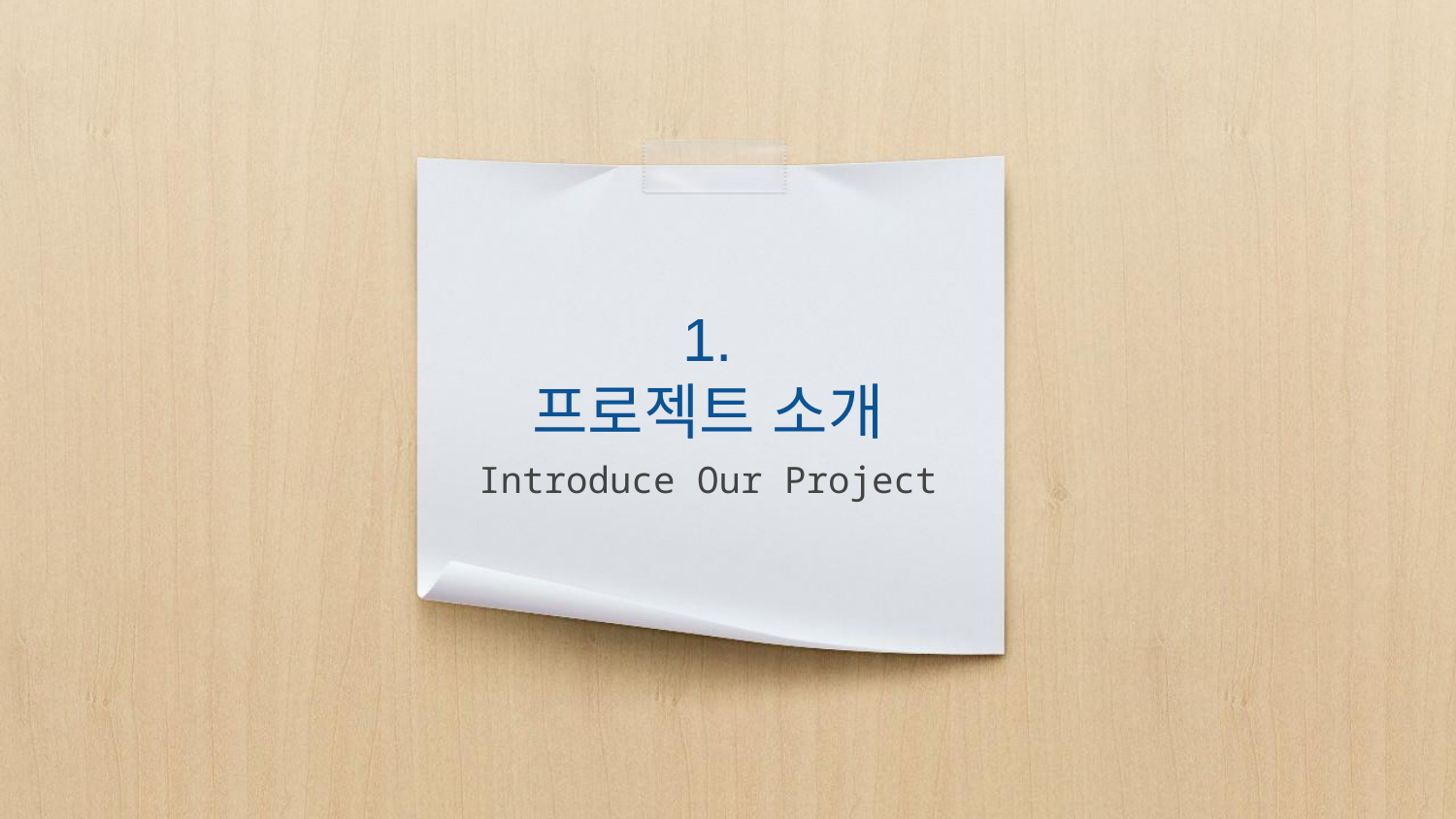

# 1.
프로젝트 소개
Introduce Our Project